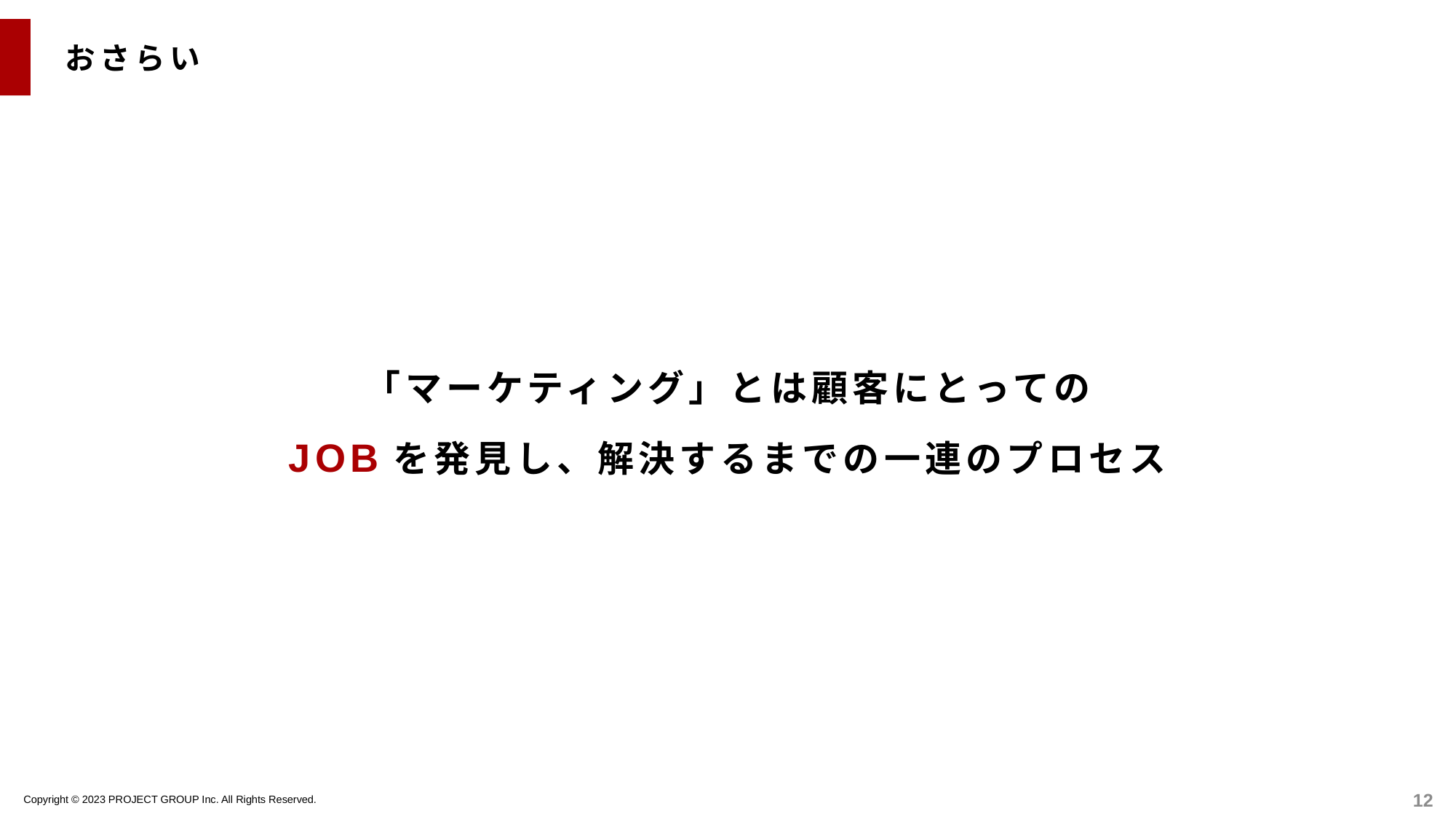

おさらい
「マーケティング」とは顧客にとっての
JOBを発見し、解決するまでの一連のプロセス
12
Copyright © 2023 PROJECT GROUP Inc. All Rights Reserved.